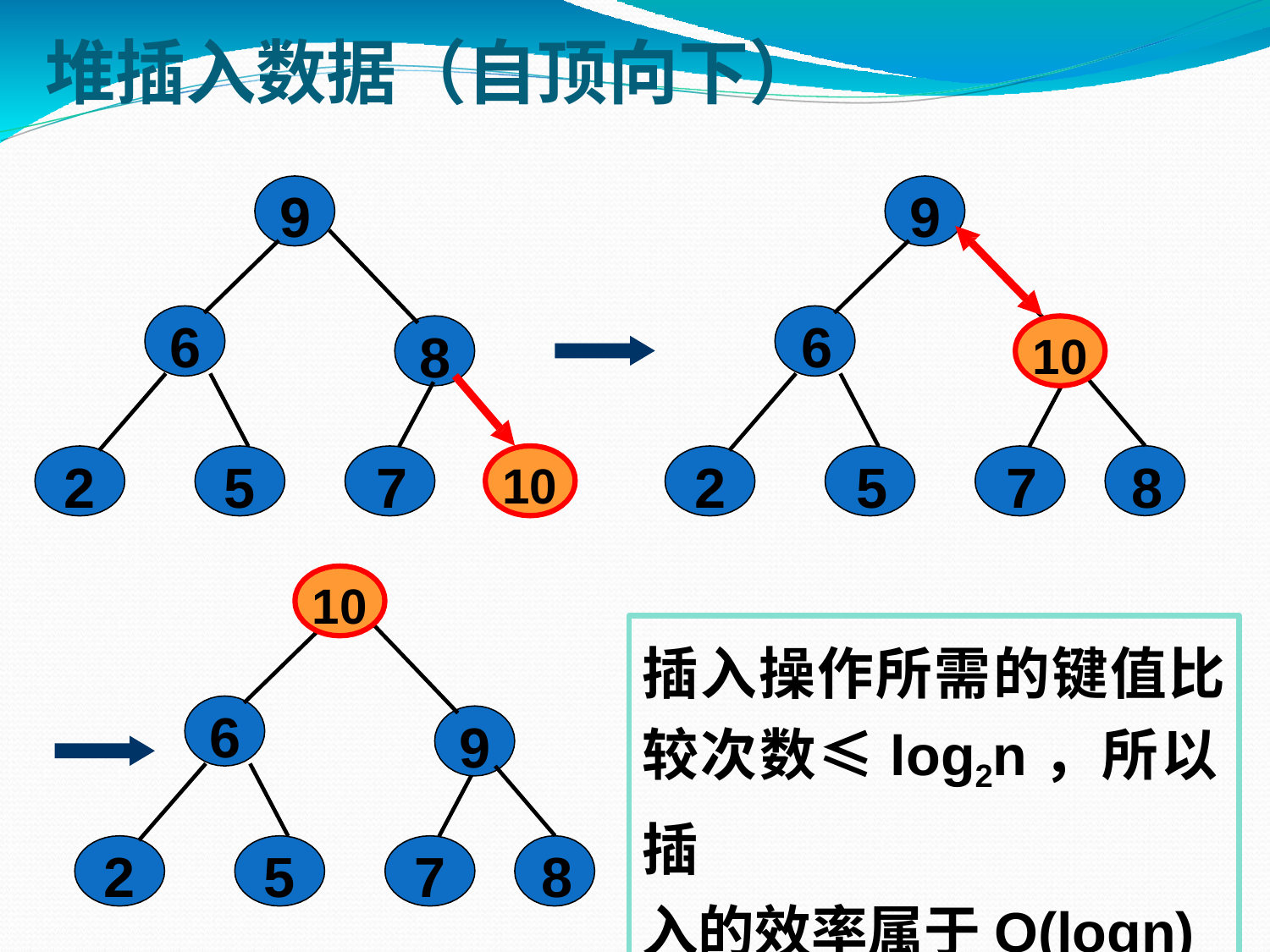

# 堆插入数据（自顶向下）

9
9

6	6

8
10

2
5	7
2	5	7	8
10

10
插入操作所需的键值比 较次数≤log2n，所以插
入的效率属于O(logn)

6

9

2
5
7	8